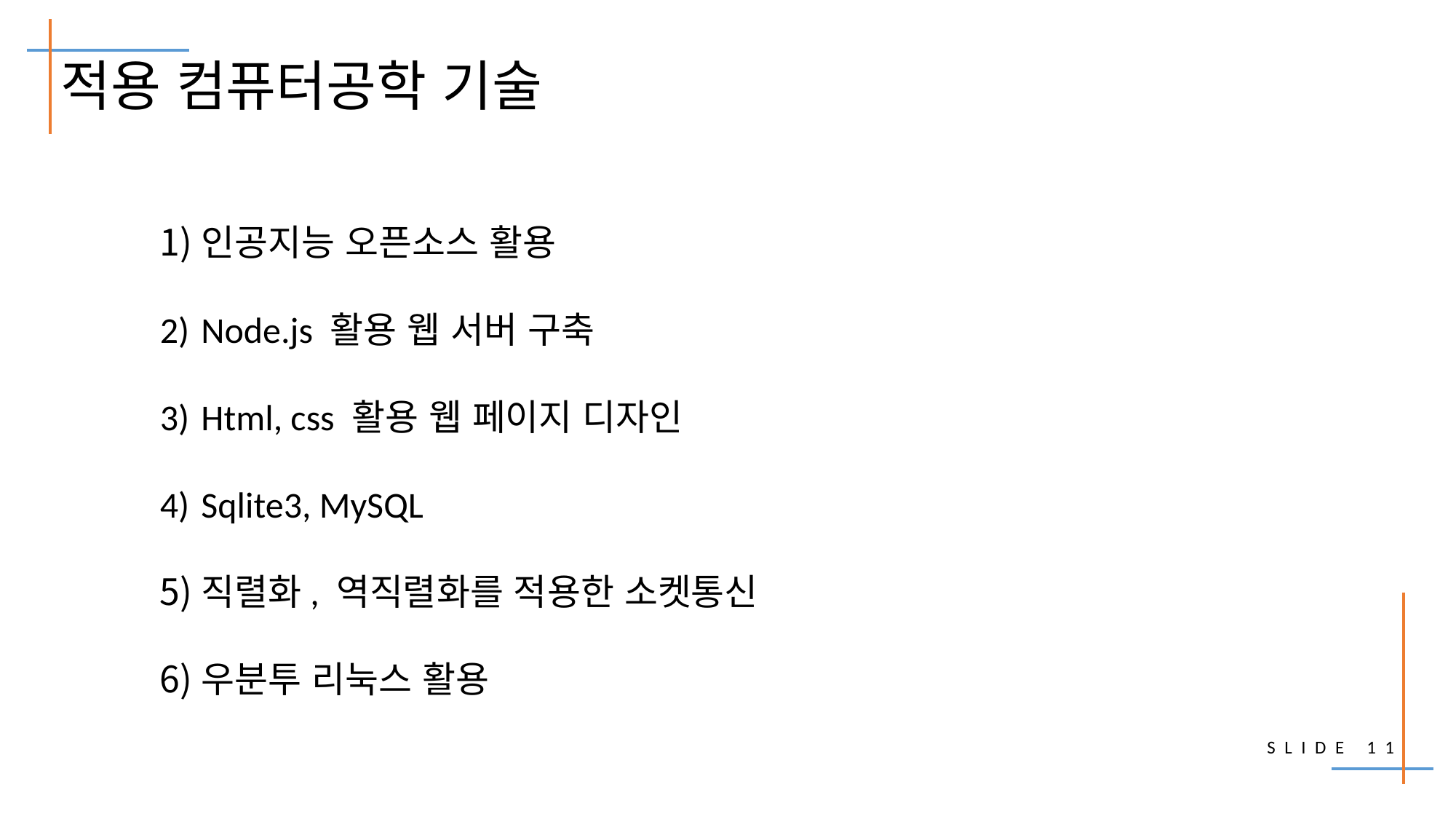

적용 컴퓨터공학 기술
인공지능 오픈소스 활용

Node.js 활용 웹 서버 구축

Html, css 활용 웹 페이지 디자인

Sqlite3, MySQL

직렬화, 역직렬화를 적용한 소켓통신

우분투 리눅스 활용